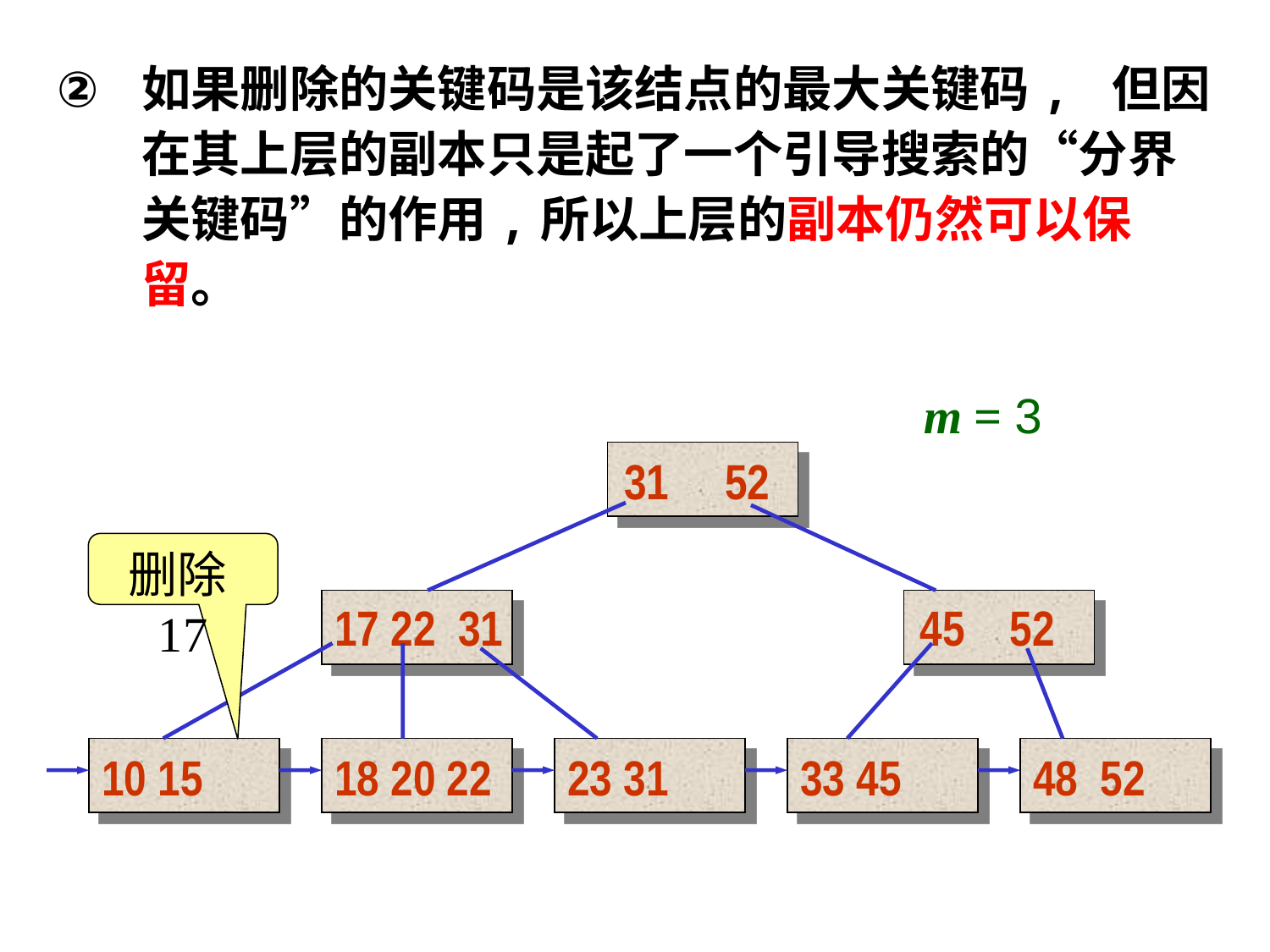

如果删除的关键码是该结点的最大关键码, 但因在其上层的副本只是起了一个引导搜索的“分界关键码”的作用,所以上层的副本仍然可以保留。
m = 3

31     52

删除17

17 22  31

45    52

10 15  17
18 20 22
23 31
33 45
48  52